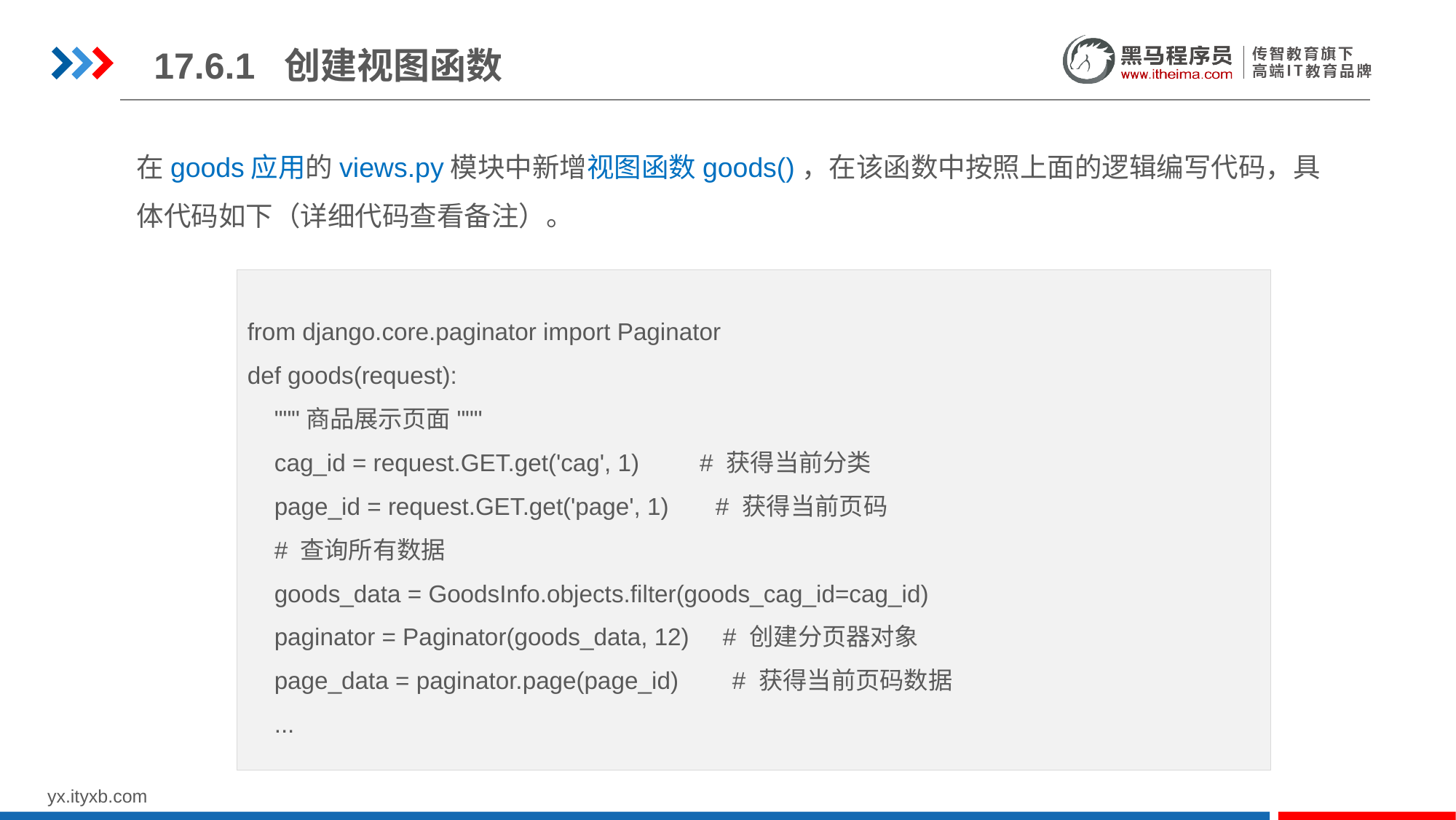

17.6.1  创建视图函数
在goods应用的views.py模块中新增视图函数goods()，在该函数中按照上面的逻辑编写代码，具体代码如下（详细代码查看备注）。
from django.core.paginator import Paginator
def goods(request):
    """商品展示页面"""
    cag_id = request.GET.get('cag', 1)         # 获得当前分类
    page_id = request.GET.get('page', 1)       # 获得当前页码
    # 查询所有数据
    goods_data = GoodsInfo.objects.filter(goods_cag_id=cag_id)
    paginator = Paginator(goods_data, 12)     # 创建分页器对象
    page_data = paginator.page(page_id)        # 获得当前页码数据
    ...